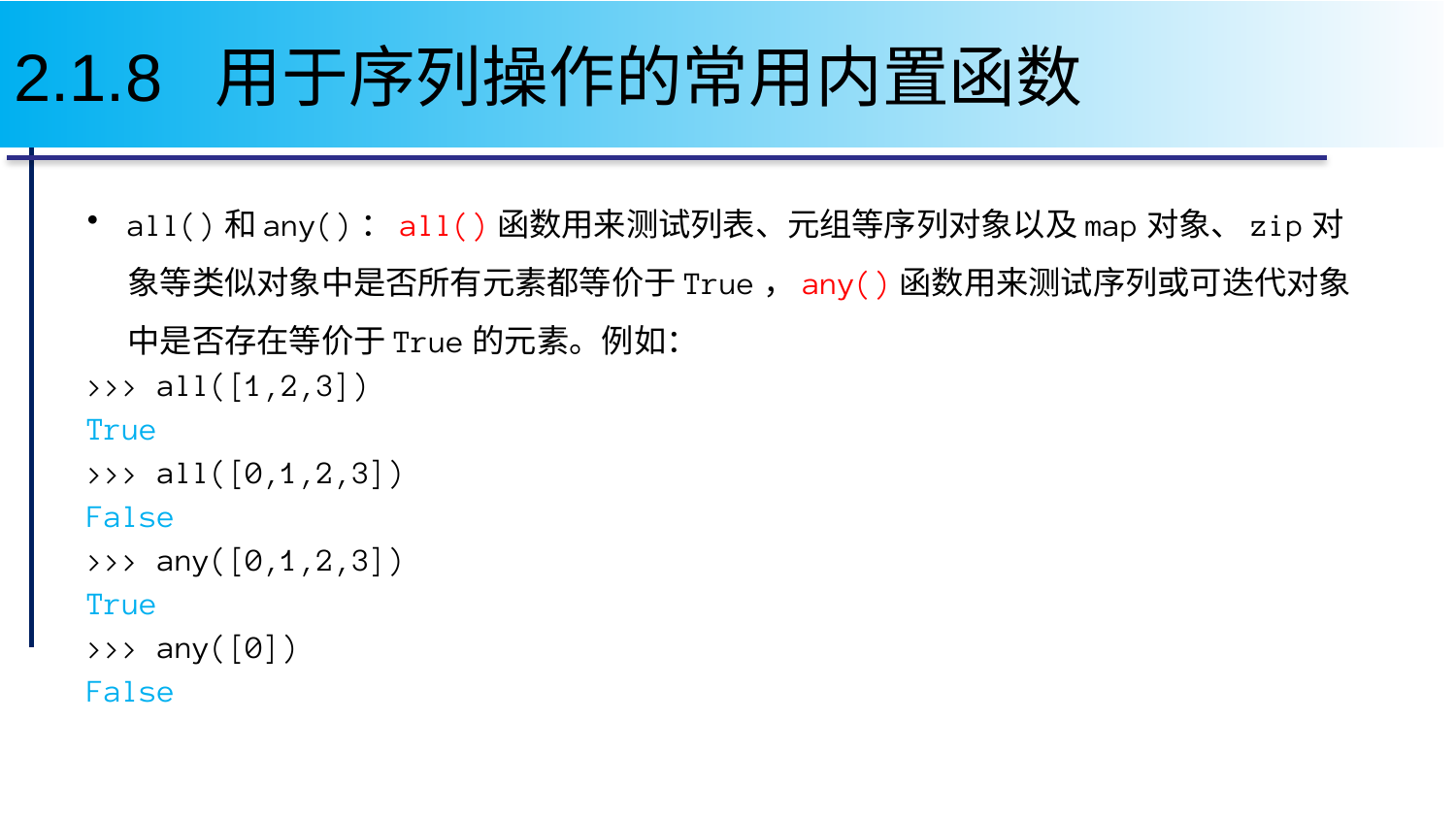

# 2.1.8  用于序列操作的常用内置函数
all()和any()：all()函数用来测试列表、元组等序列对象以及map对象、zip对象等类似对象中是否所有元素都等价于True，any()函数用来测试序列或可迭代对象中是否存在等价于True的元素。例如：
>>> all([1,2,3])
True
>>> all([0,1,2,3])
False
>>> any([0,1,2,3])
True
>>> any([0])
False